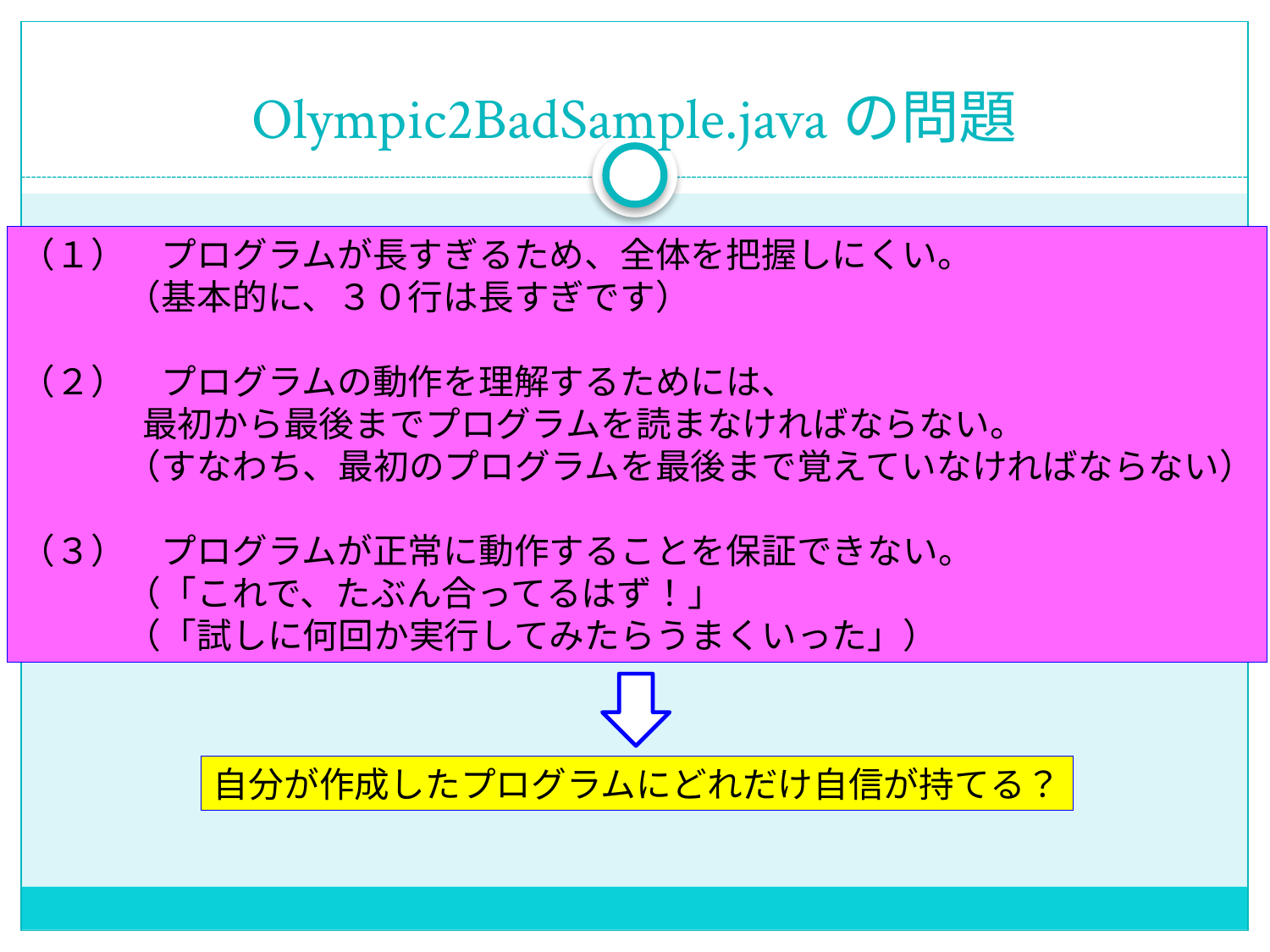

# Olympic2BadSample.javaの問題
（１）　プログラムが長すぎるため、全体を把握しにくい。
　　　（基本的に、３０行は長すぎです）

（２）　プログラムの動作を理解するためには、
 　　　最初から最後までプログラムを読まなければならない。
　　　（すなわち、最初のプログラムを最後まで覚えていなければならない）

（３）　プログラムが正常に動作することを保証できない。
　　　（「これで、たぶん合ってるはず！」
　　　（「試しに何回か実行してみたらうまくいった」）

自分が作成したプログラムにどれだけ自信が持てる？